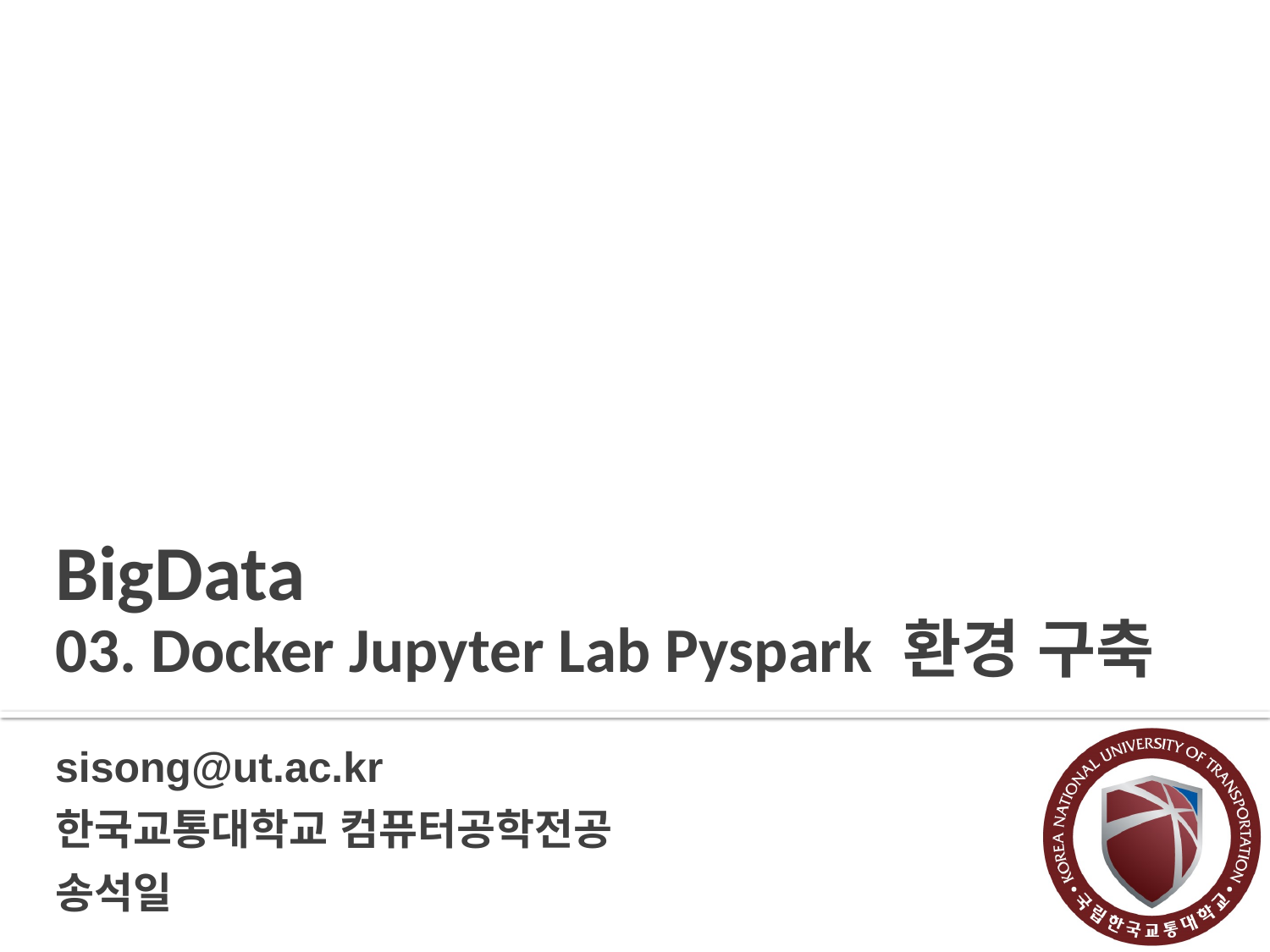

# BigData 03. Docker Jupyter Lab Pyspark 환경 구축
sisong@ut.ac.kr
한국교통대학교 컴퓨터공학전공
송석일